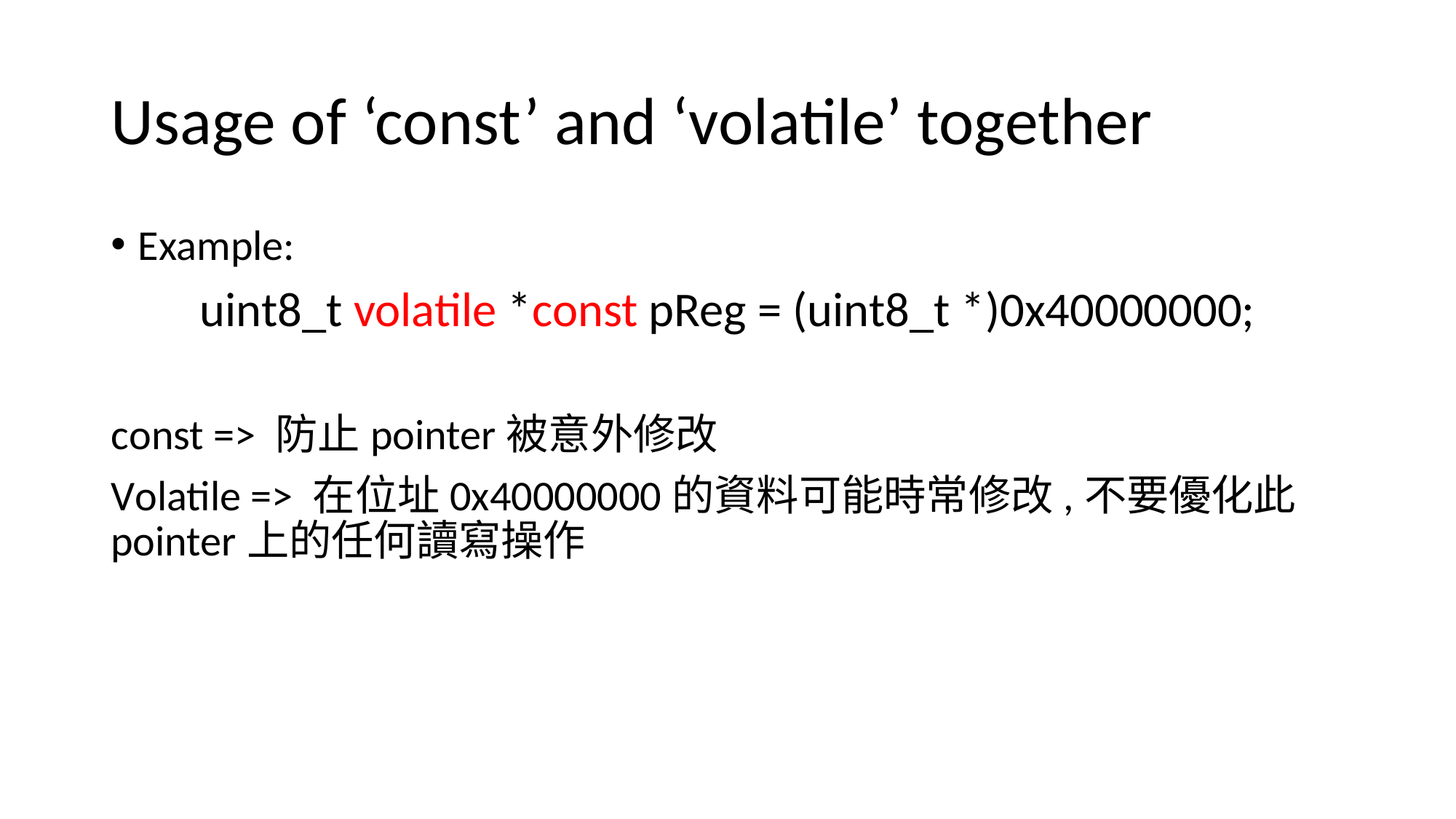

# Usage of ‘const’ and ‘volatile’ together
Example:
uint8_t volatile *const pReg = (uint8_t *)0x40000000;

const => 防止pointer被意外修改
Volatile => 在位址0x40000000的資料可能時常修改,不要優化此pointer上的任何讀寫操作